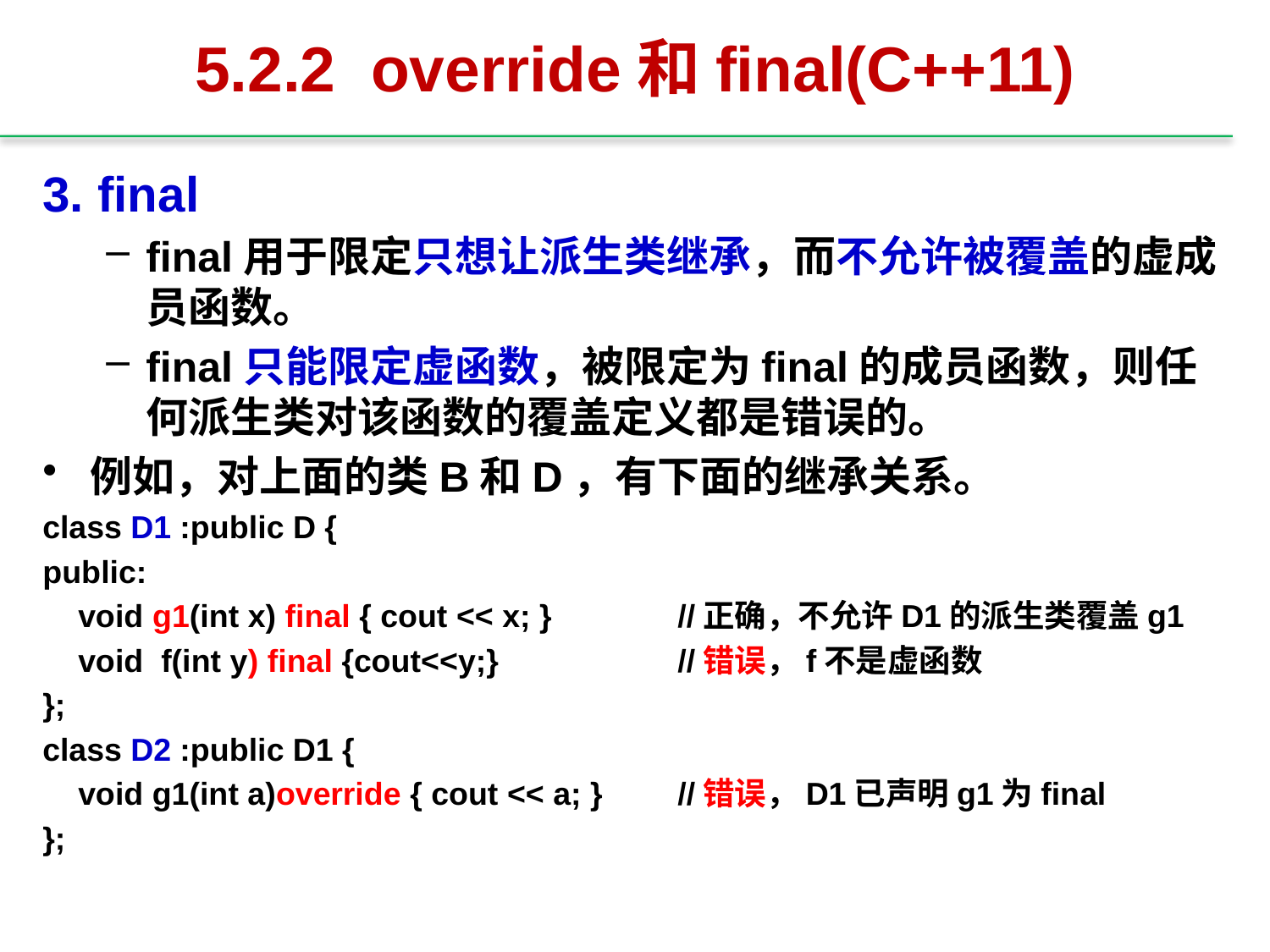

# 5.2.2  override和final(C++11)
3. final
final用于限定只想让派生类继承，而不允许被覆盖的虚成员函数。
final只能限定虚函数，被限定为final的成员函数，则任何派生类对该函数的覆盖定义都是错误的。
例如，对上面的类B和D，有下面的继承关系。
class D1 :public D {
public:
    void g1(int x) final { cout << x; }    	//正确，不允许D1的派生类覆盖g1
    void  f(int y) final {cout<<y;}          	//错误，f不是虚函数
};
class D2 :public D1 {
    void g1(int a)override { cout << a; }   	//错误，D1已声明g1为final
};